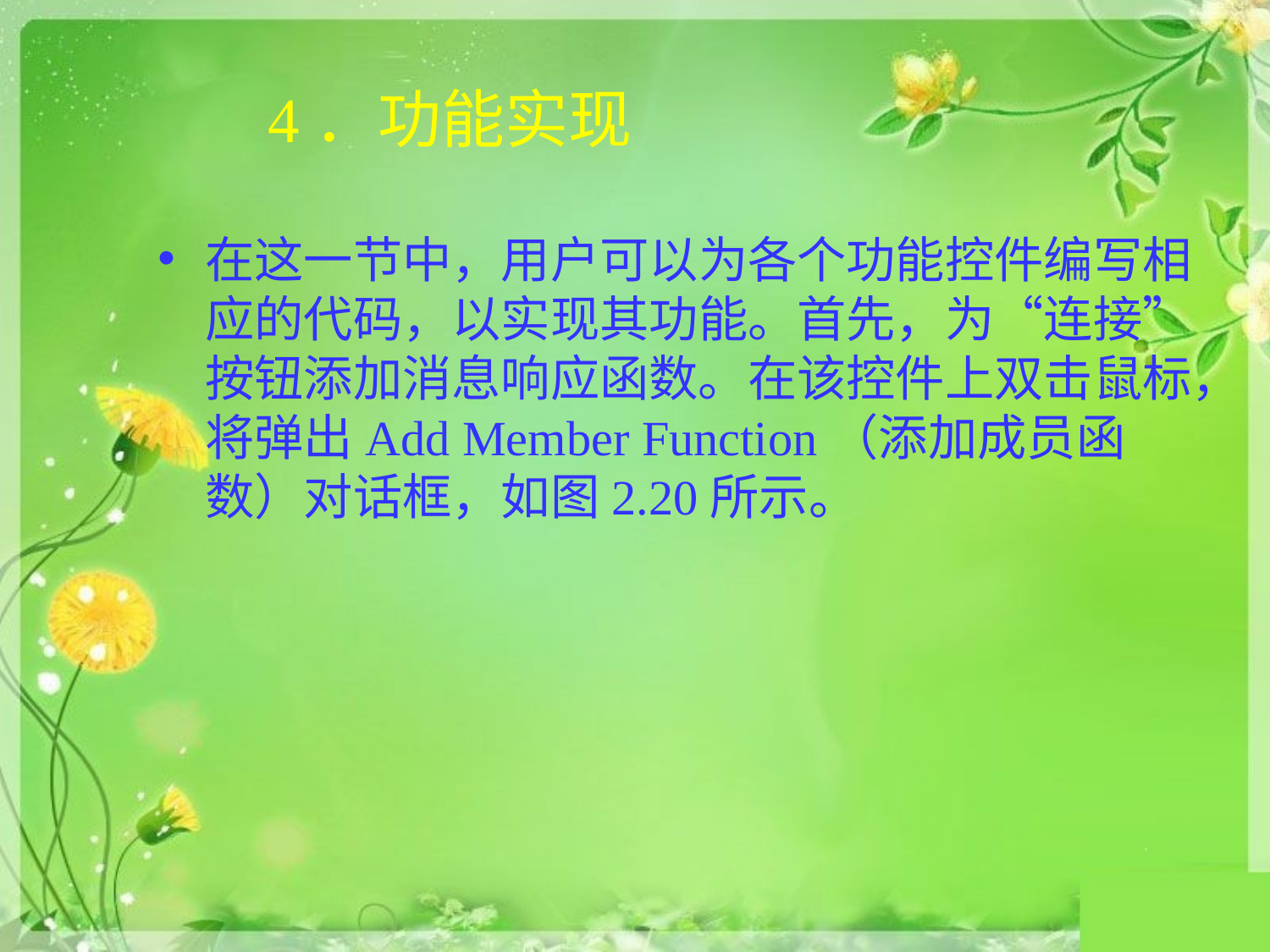

# 4．功能实现
在这一节中，用户可以为各个功能控件编写相应的代码，以实现其功能。首先，为“连接”按钮添加消息响应函数。在该控件上双击鼠标，将弹出Add Member Function（添加成员函数）对话框，如图2.20所示。